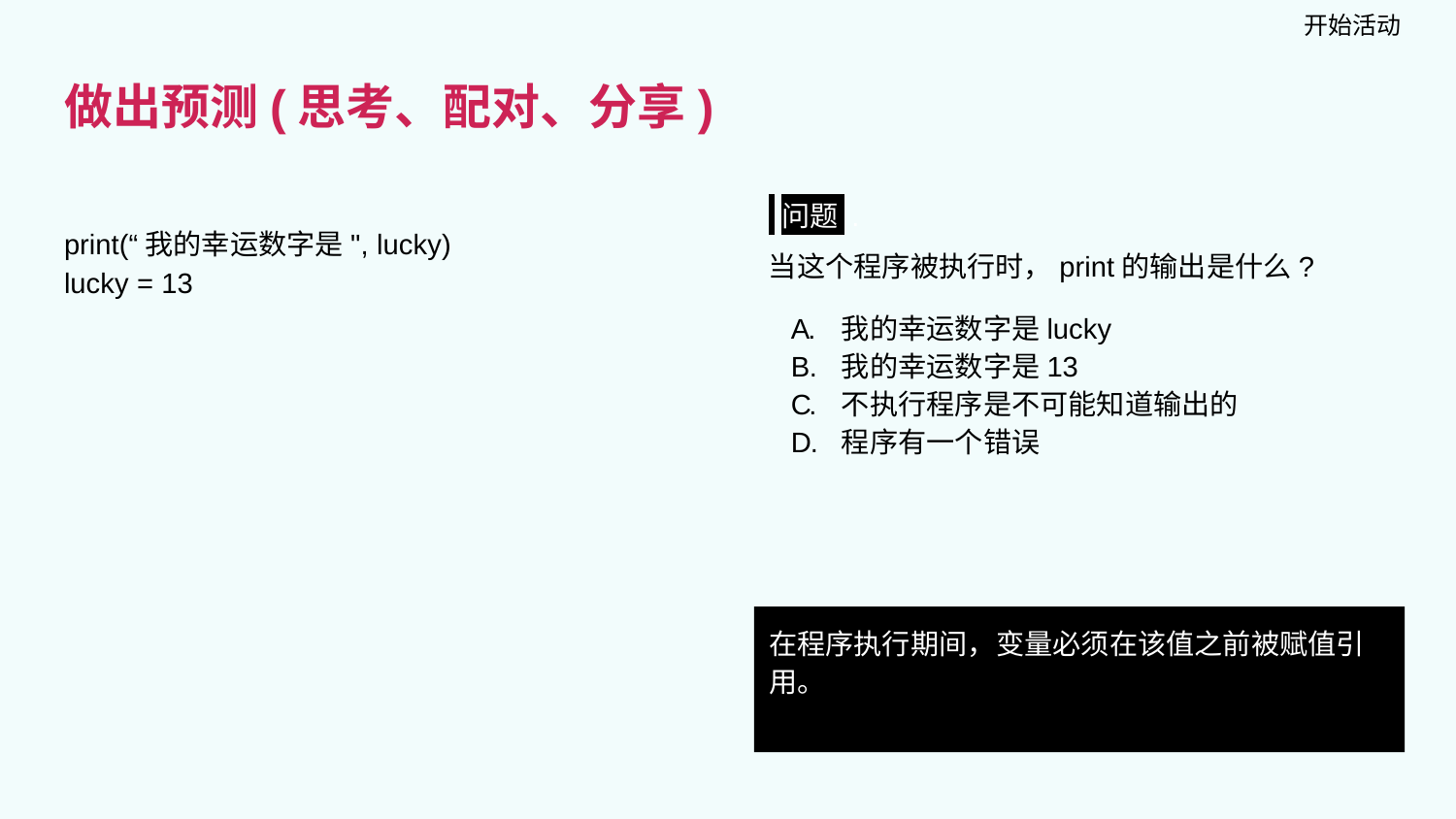

开始活动
做出预测(思考、配对、分享)
 问题 .
当这个程序被执行时，print的输出是什么?
我的幸运数字是lucky
我的幸运数字是13
不执行程序是不可能知道输出的
程序有一个错误
print(“我的幸运数字是", lucky)
lucky = 13

在程序执行期间，变量必须在该值之前被赋值引用。